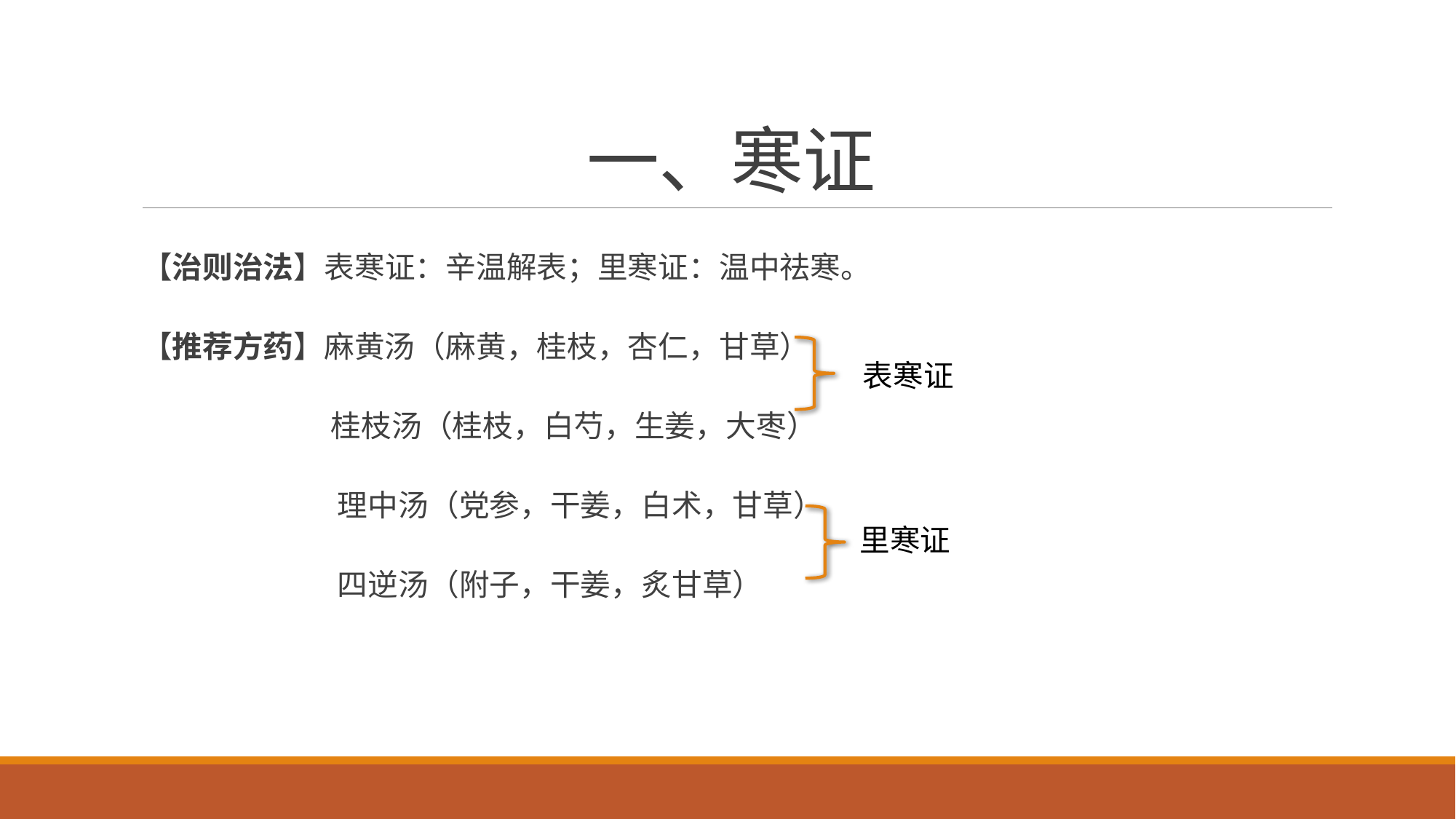

# 一、寒证
【治则治法】表寒证：辛温解表；里寒证：温中祛寒。
【推荐方药】麻黄汤（麻黄，桂枝，杏仁，甘草）
                           桂枝汤（桂枝，白芍，生姜，大枣）
                            理中汤（党参，干姜，白术，甘草）
                            四逆汤（附子，干姜，炙甘草）

表寒证

里寒证